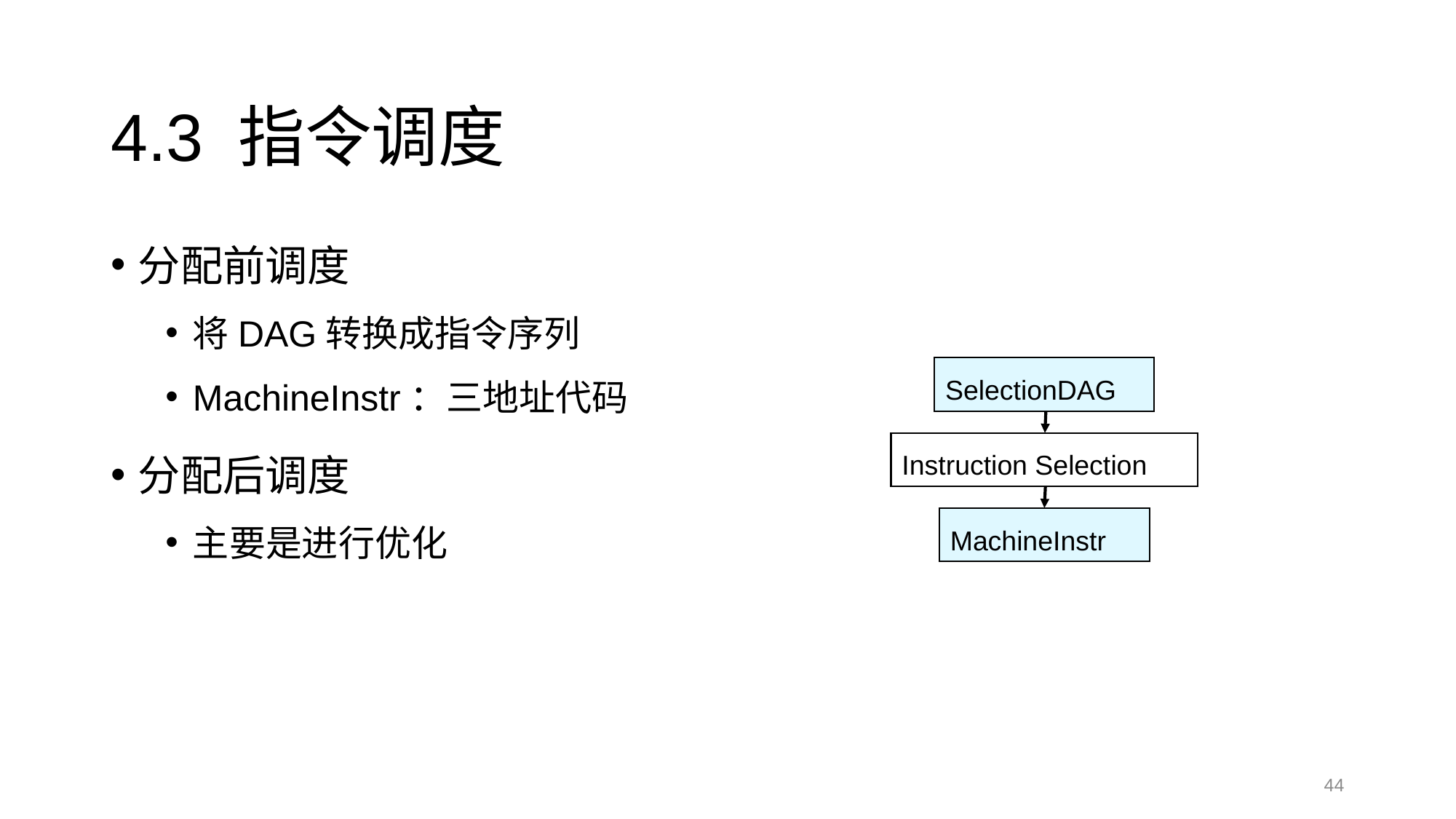

# 4.3 指令调度
分配前调度
将DAG转换成指令序列
MachineInstr：三地址代码
分配后调度
主要是进行优化
SelectionDAG
Instruction Selection
MachineInstr
44